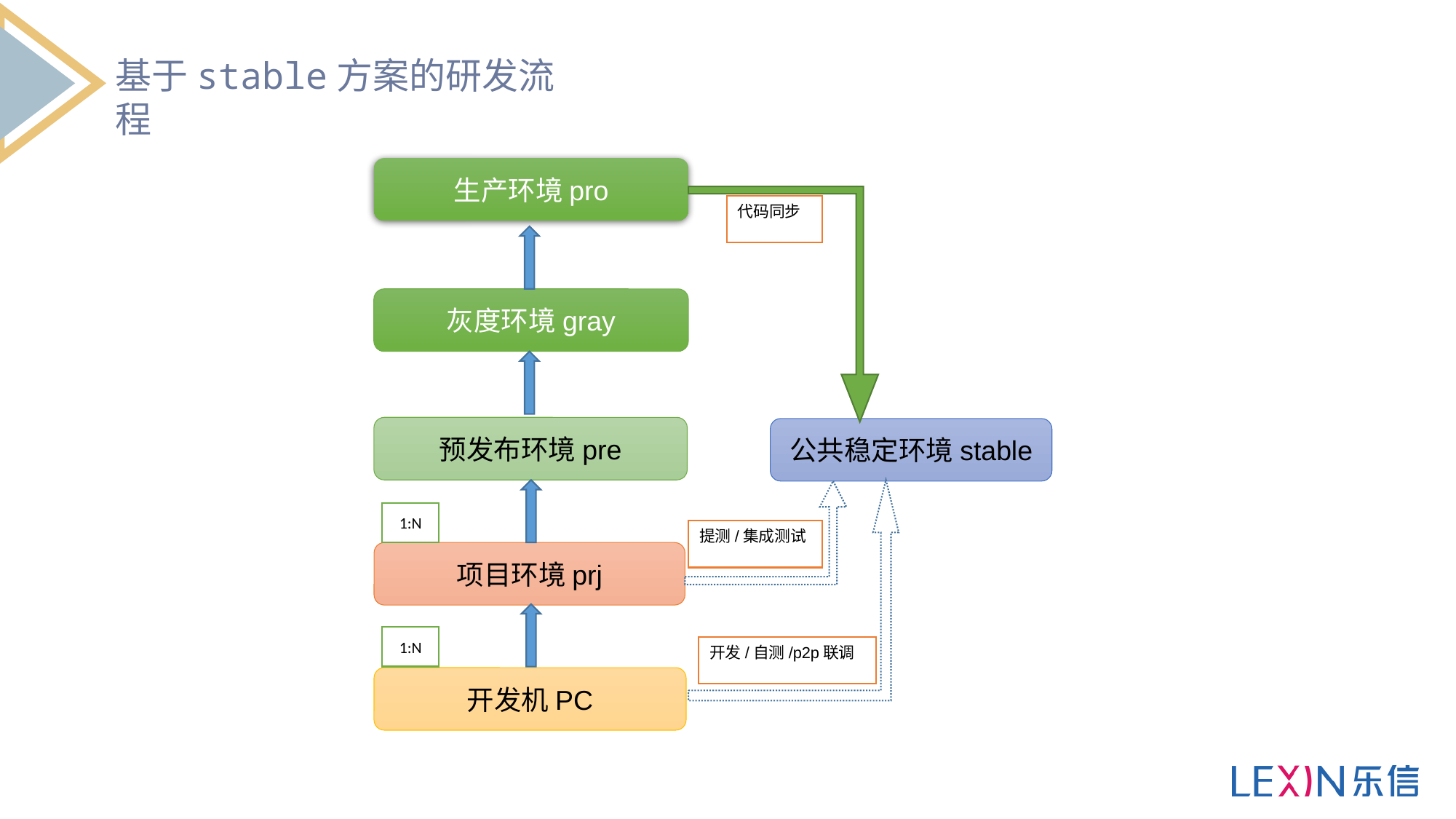

基于stable方案的研发流程
生产环境pro

代码同步

灰度环境gray

预发布环境pre
公共稳定环境stable

1:N
提测/集成测试
项目环境prj

1:N
开发/自测/p2p联调
开发机PC